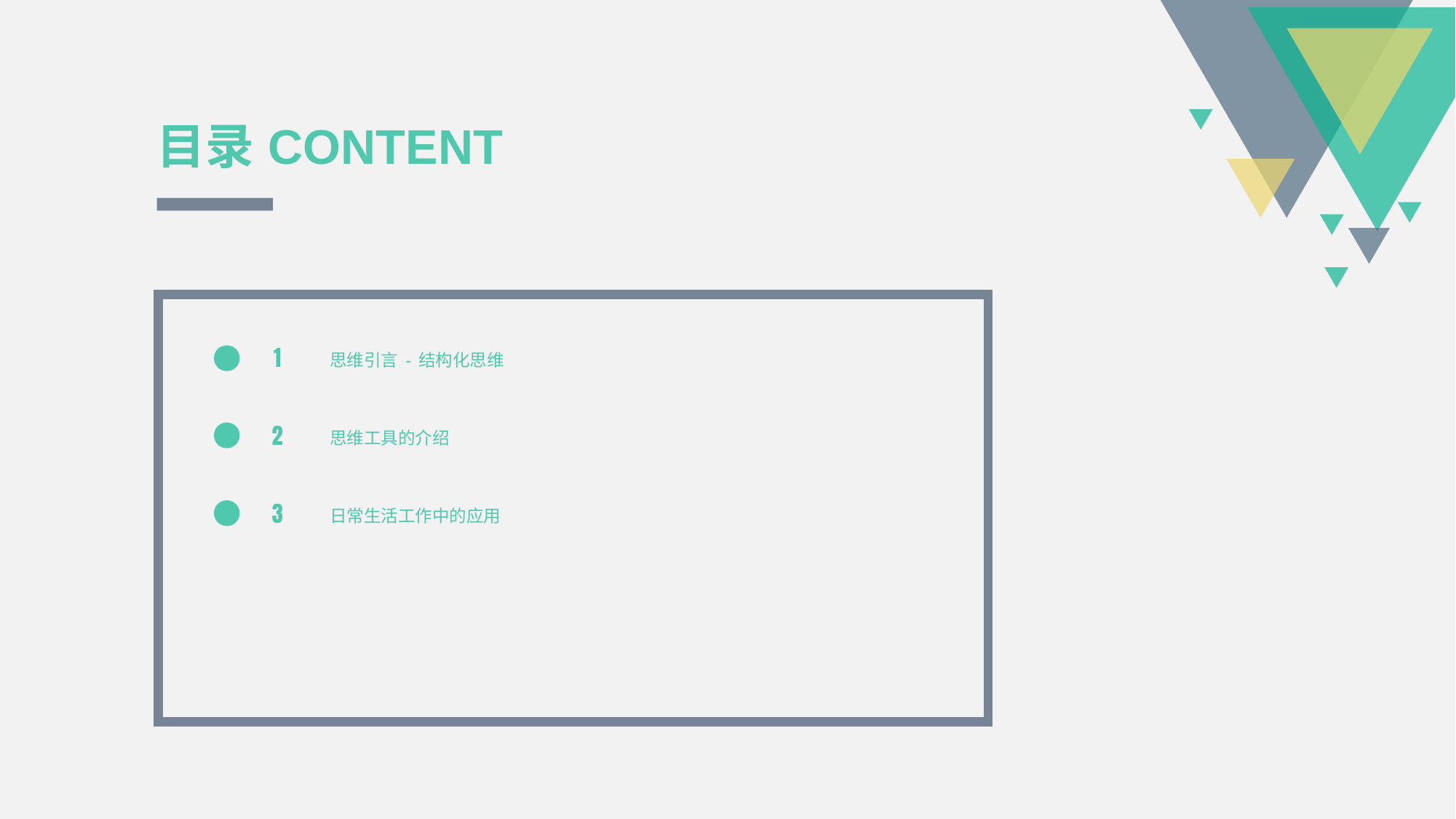

目录CONTENT

1
思维引言 - 结构化思维

2
思维工具的介绍

3
日常生活工作中的应用